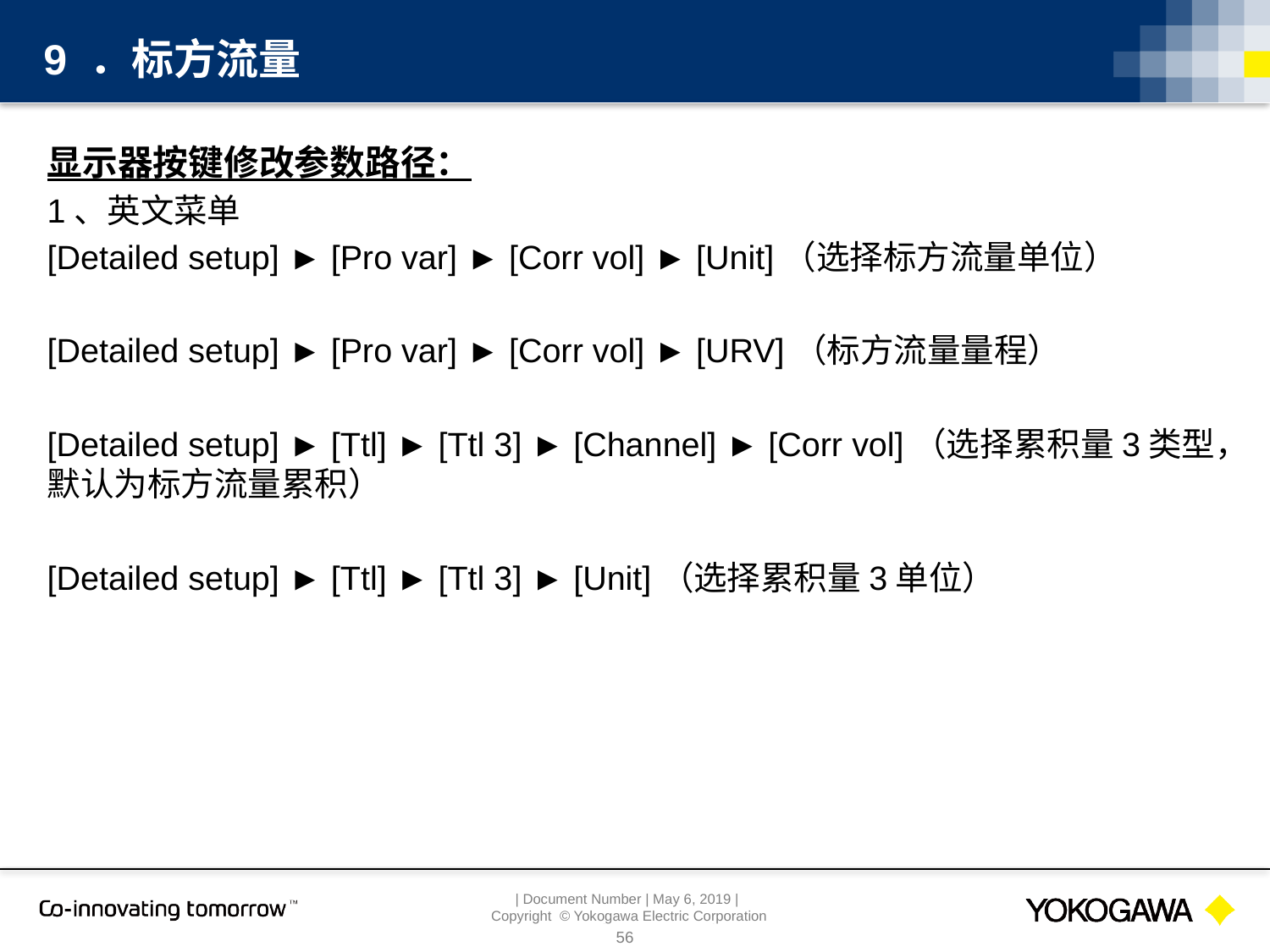

9 ．标方流量

显示器按键修改参数路径：
1、英文菜单
[Detailed setup] ► [Pro var] ► [Corr vol] ► [Unit]（选择标方流量单位）

[Detailed setup] ► [Pro var] ► [Corr vol] ► [URV]（标方流量量程）

[Detailed setup] ► [Ttl] ► [Ttl 3] ► [Channel] ► [Corr vol]（选择累积量3类型，默认为标方流量累积）

[Detailed setup] ► [Ttl] ► [Ttl 3] ► [Unit]（选择累积量3单位）